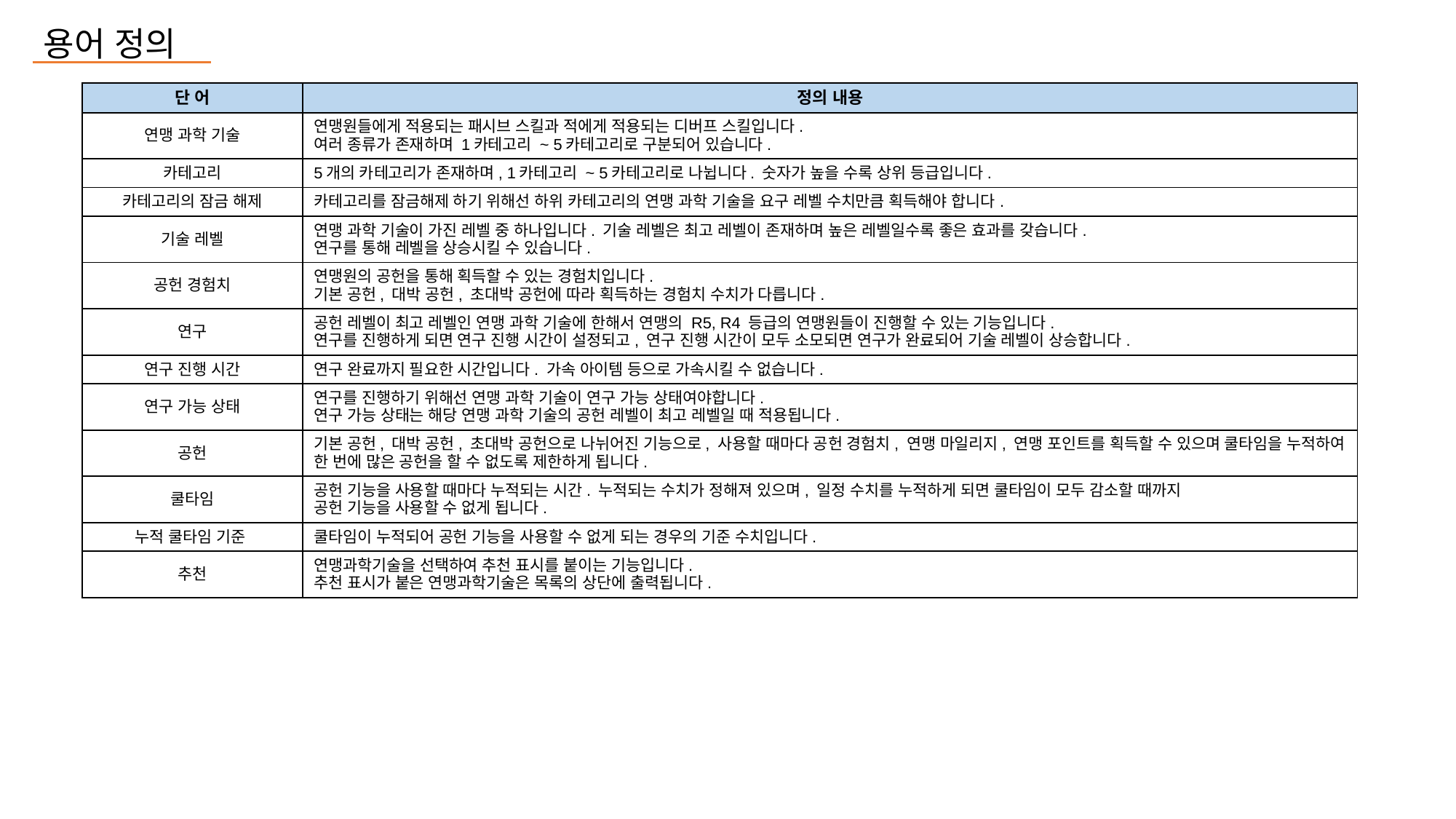

용어 정의
| 단 어 | 정의 내용 |
| --- | --- |
| 연맹 과학 기술 | 연맹원들에게 적용되는 패시브 스킬과 적에게 적용되는 디버프 스킬입니다. 여러 종류가 존재하며 1카테고리 ~ 5카테고리로 구분되어 있습니다. |
| 카테고리 | 5개의 카테고리가 존재하며, 1카테고리 ~ 5카테고리로 나뉩니다. 숫자가 높을 수록 상위 등급입니다. |
| 카테고리의 잠금 해제 | 카테고리를 잠금해제 하기 위해선 하위 카테고리의 연맹 과학 기술을 요구 레벨 수치만큼 획득해야 합니다. |
| 기술 레벨 | 연맹 과학 기술이 가진 레벨 중 하나입니다. 기술 레벨은 최고 레벨이 존재하며 높은 레벨일수록 좋은 효과를 갖습니다. 연구를 통해 레벨을 상승시킬 수 있습니다. |
| 공헌 경험치 | 연맹원의 공헌을 통해 획득할 수 있는 경험치입니다. 기본 공헌, 대박 공헌, 초대박 공헌에 따라 획득하는 경험치 수치가 다릅니다. |
| 연구 | 공헌 레벨이 최고 레벨인 연맹 과학 기술에 한해서 연맹의 R5, R4 등급의 연맹원들이 진행할 수 있는 기능입니다. 연구를 진행하게 되면 연구 진행 시간이 설정되고, 연구 진행 시간이 모두 소모되면 연구가 완료되어 기술 레벨이 상승합니다. |
| 연구 진행 시간 | 연구 완료까지 필요한 시간입니다. 가속 아이템 등으로 가속시킬 수 없습니다. |
| 연구 가능 상태 | 연구를 진행하기 위해선 연맹 과학 기술이 연구 가능 상태여야합니다. 연구 가능 상태는 해당 연맹 과학 기술의 공헌 레벨이 최고 레벨일 때 적용됩니다. |
| 공헌 | 기본 공헌, 대박 공헌, 초대박 공헌으로 나뉘어진 기능으로, 사용할 때마다 공헌 경험치, 연맹 마일리지, 연맹 포인트를 획득할 수 있으며 쿨타임을 누적하여 한 번에 많은 공헌을 할 수 없도록 제한하게 됩니다. |
| 쿨타임 | 공헌 기능을 사용할 때마다 누적되는 시간. 누적되는 수치가 정해져 있으며, 일정 수치를 누적하게 되면 쿨타임이 모두 감소할 때까지 공헌 기능을 사용할 수 없게 됩니다. |
| 누적 쿨타임 기준 | 쿨타임이 누적되어 공헌 기능을 사용할 수 없게 되는 경우의 기준 수치입니다. |
| 추천 | 연맹과학기술을 선택하여 추천 표시를 붙이는 기능입니다. 추천 표시가 붙은 연맹과학기술은 목록의 상단에 출력됩니다. |